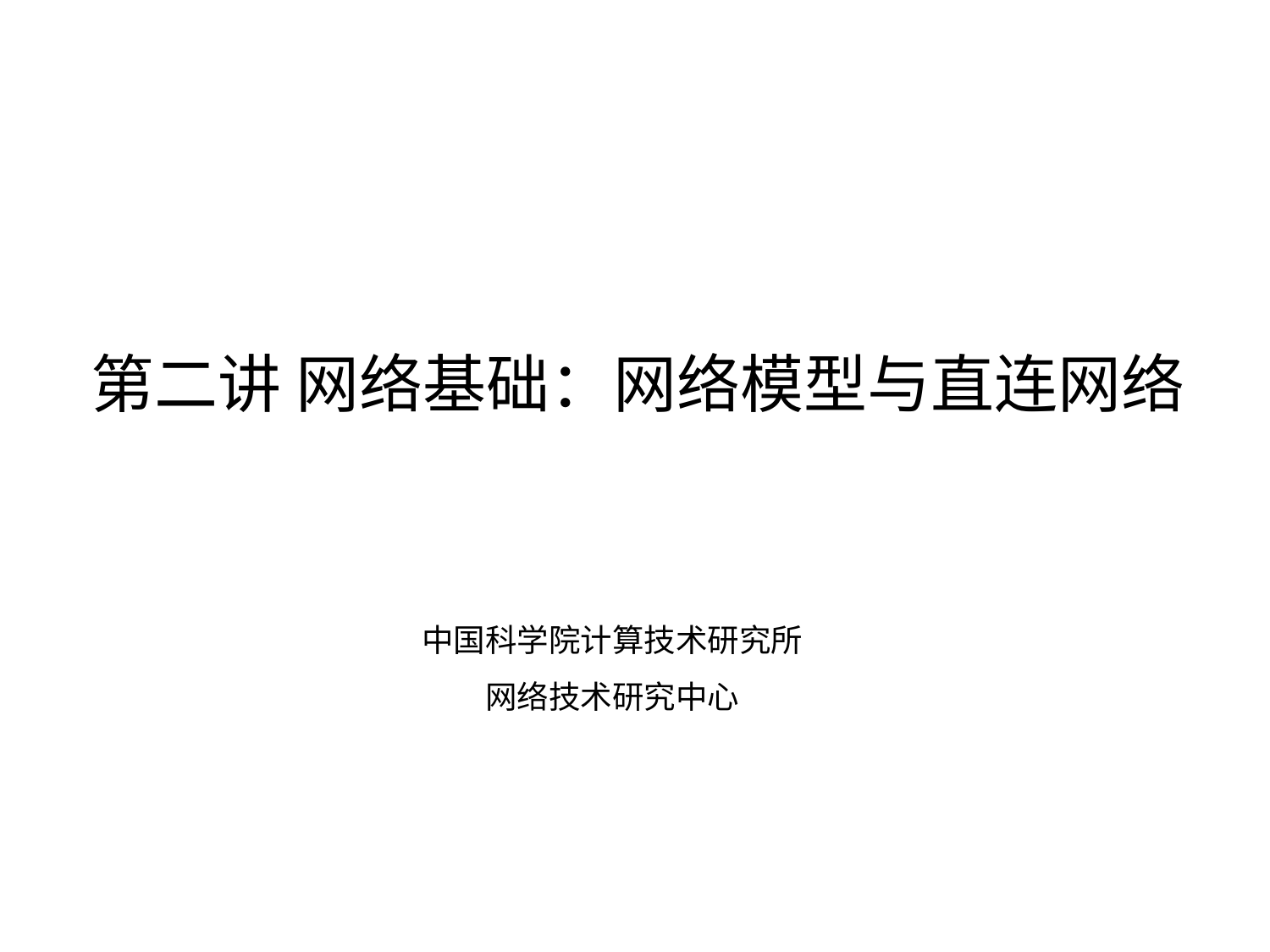

# 第二讲 网络基础：网络模型与直连网络
中国科学院计算技术研究所
网络技术研究中心